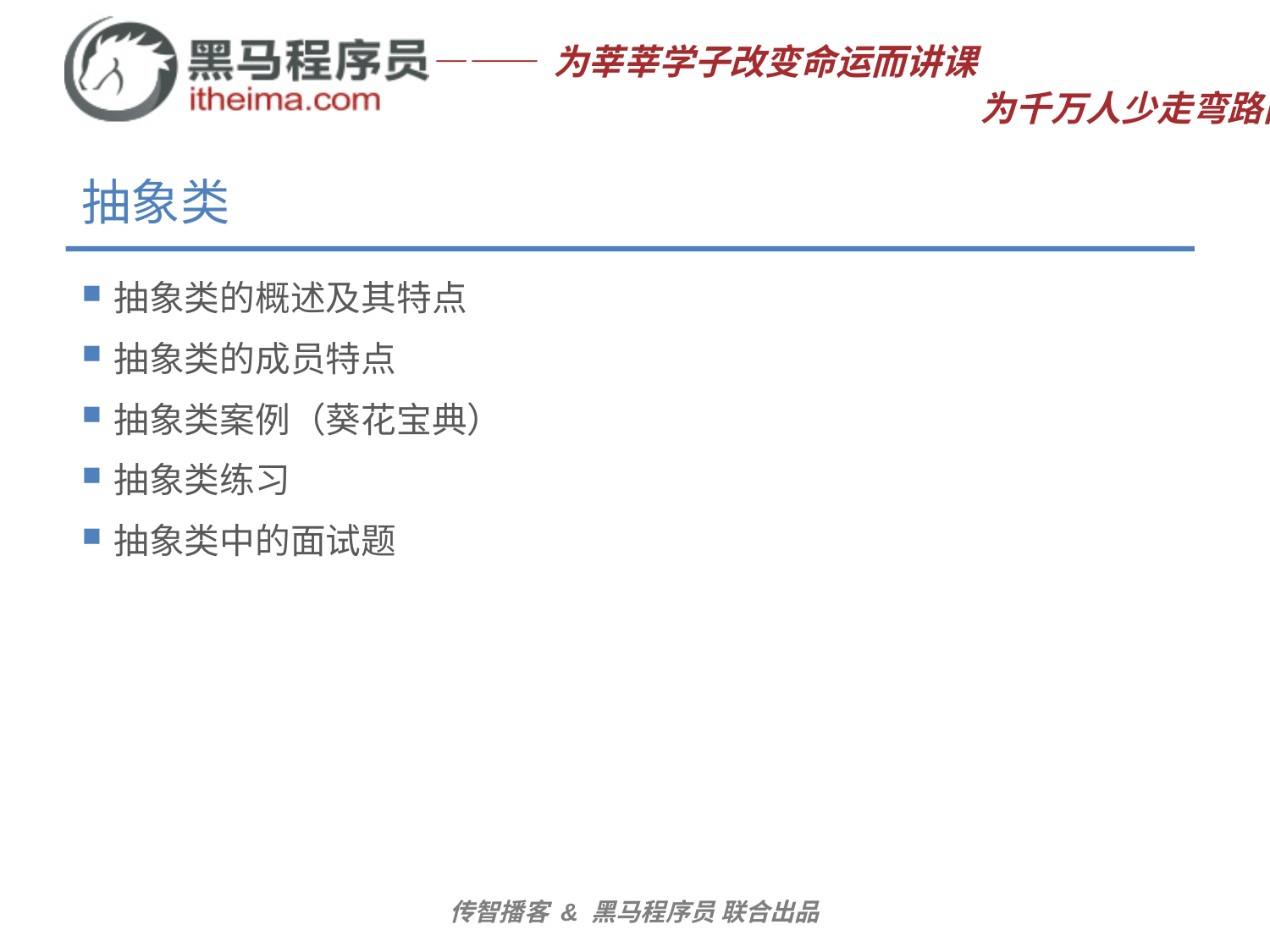

# 抽象类
抽象类的概述及其特点
抽象类的成员特点
抽象类案例（葵花宝典）
抽象类练习
抽象类中的面试题